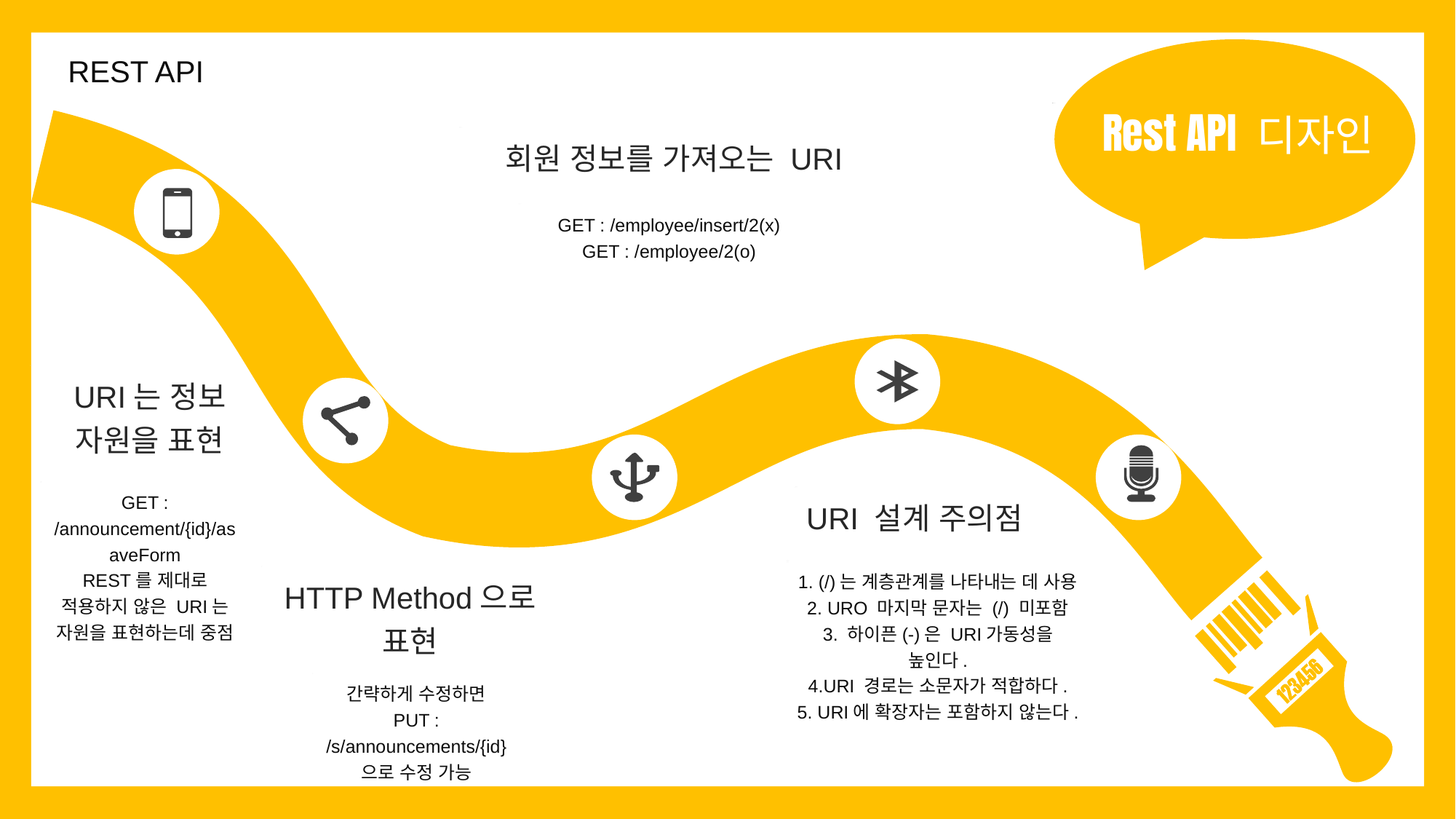

REST API
Rest API 디자인
회원 정보를 가져오는 URI

GET : /employee/insert/2(x)
GET : /employee/2(o)

URI는 정보 자원을 표현

GET : /announcement/{id}/asaveForm
REST를 제대로 적용하지 않은 URI는 자원을 표현하는데 중점
URI 설계 주의점
1. (/)는 계층관계를 나타내는 데 사용
2. URO 마지막 문자는 (/) 미포함
3. 하이픈(-)은 URI가동성을 높인다.
4.URI 경로는 소문자가 적합하다.
5. URI에 확장자는 포함하지 않는다.
HTTP Method으로 표현

간략하게 수정하면
PUT : /s/announcements/{id}
으로 수정 가능